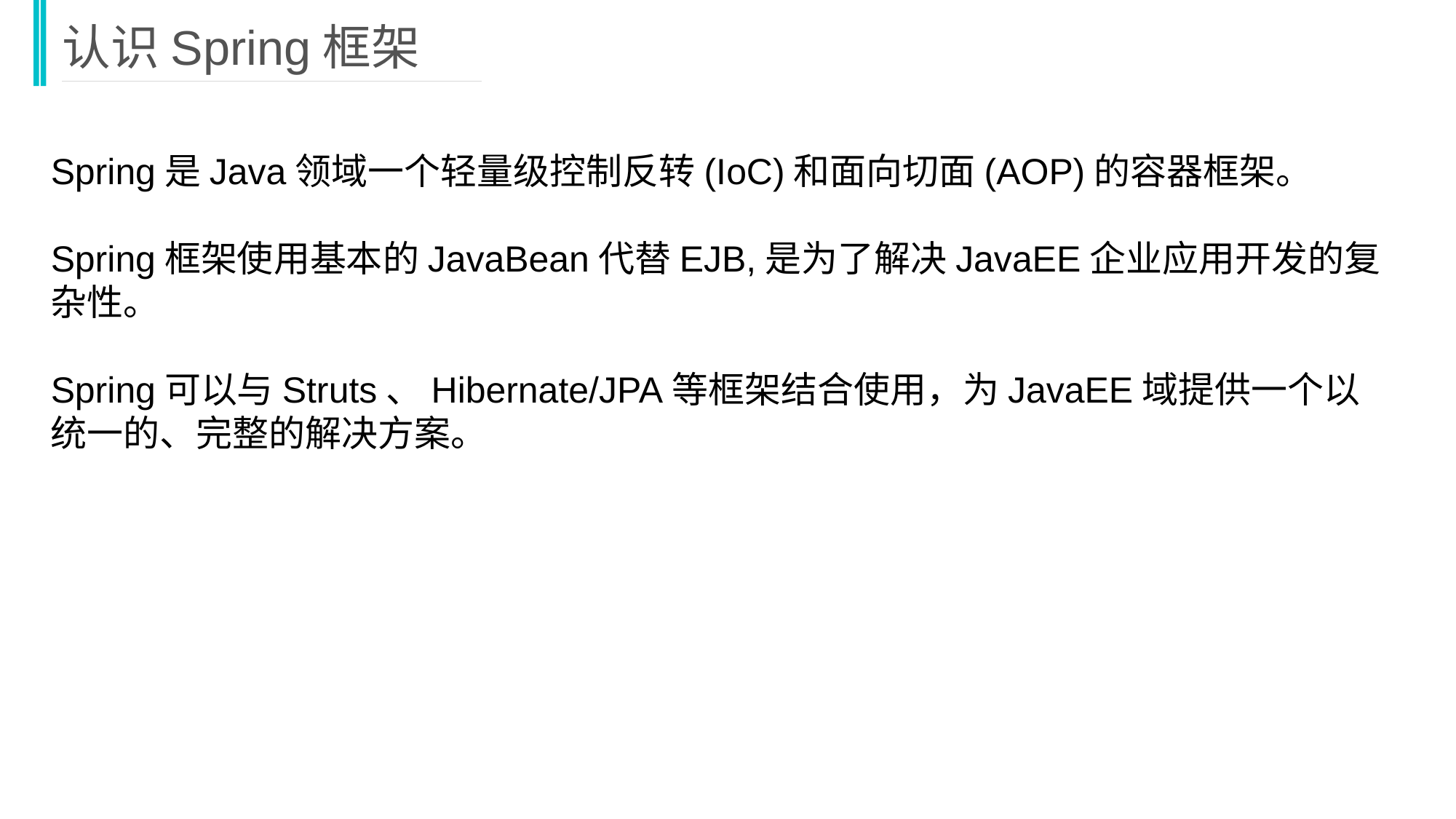

认识Spring框架

Spring是Java领域一个轻量级控制反转(IoC)和面向切面(AOP)的容器框架。

Spring框架使用基本的JavaBean代替EJB,是为了解决JavaEE企业应用开发的复杂性。

Spring可以与Struts、Hibernate/JPA等框架结合使用，为JavaEE域提供一个以统一的、完整的解决方案。